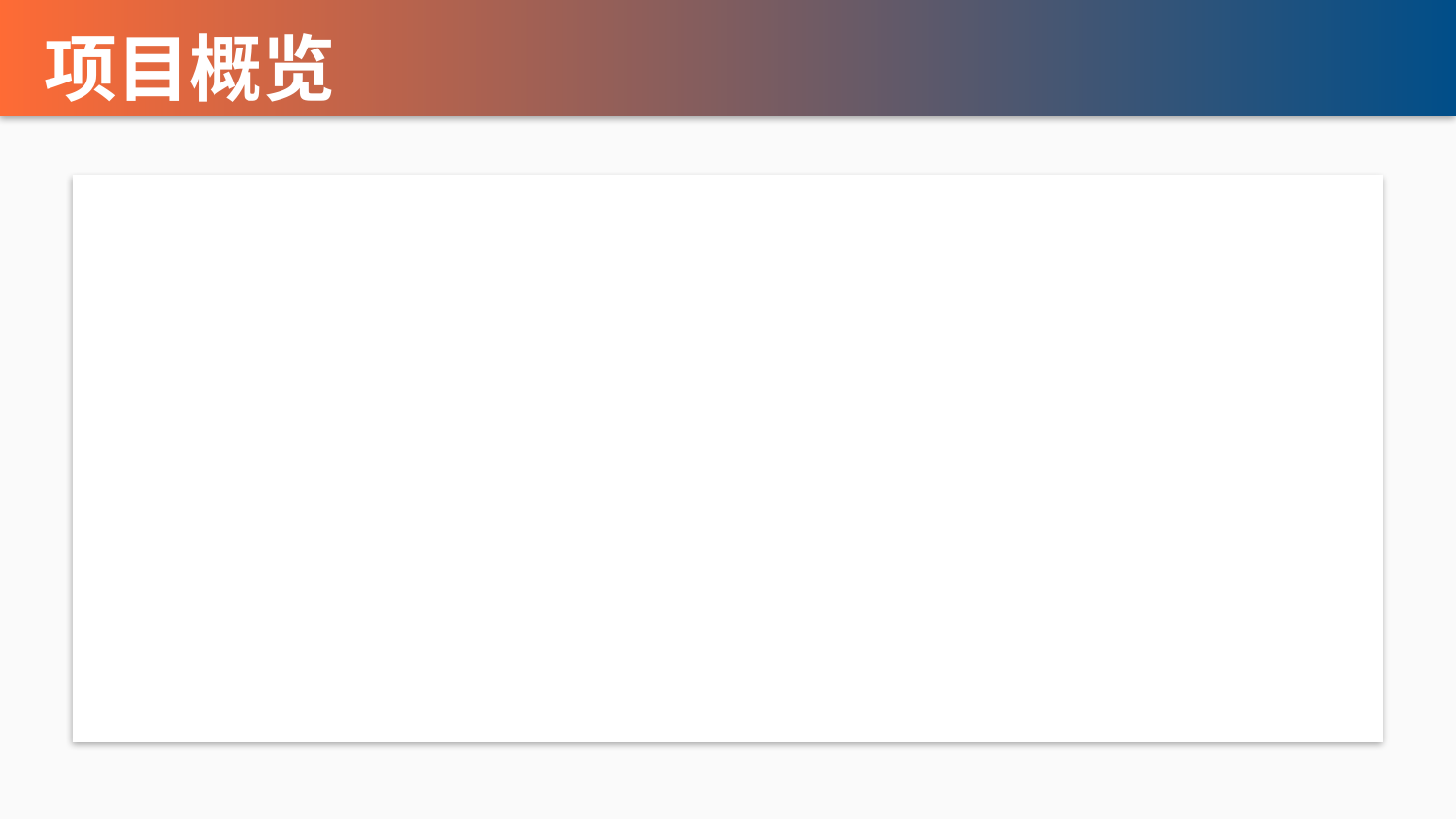

项目概览

🎯 营销主题: 一碗过桥,三餐云南
💡 核心理念: 场景创新 × 文化体验 × 社交传播
📅 执行周期: 2025年5-9月 (5个月)
💰 预算规模: 80万元
📈 预期ROI: 投入产出比1:3.5,预计新增280万营收